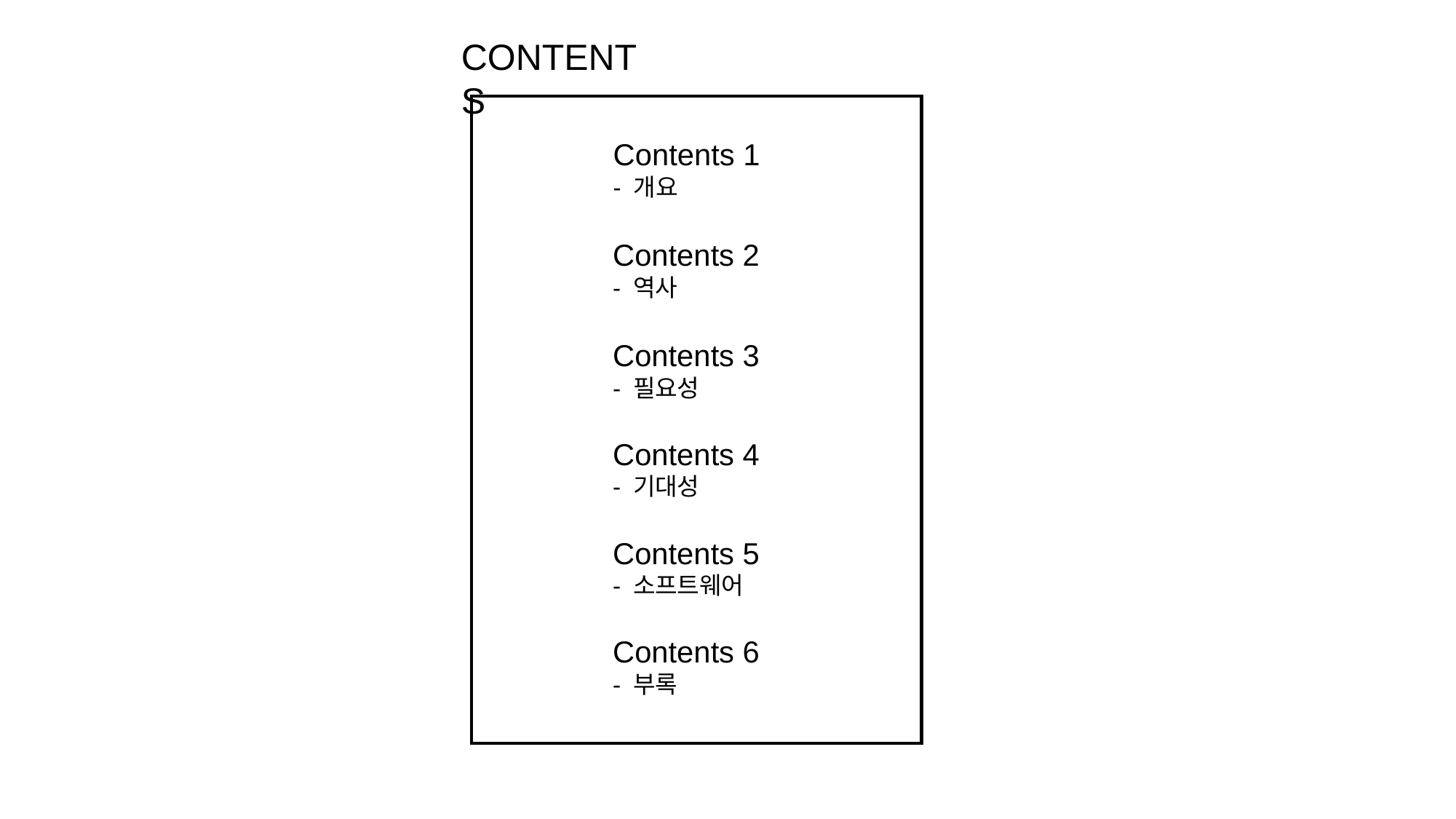

CONTENTS

Contents 1
- 개요
Contents 2
- 역사
Contents 3
- 필요성
Contents 4
- 기대성
Contents 5
- 소프트웨어
Contents 6
- 부록